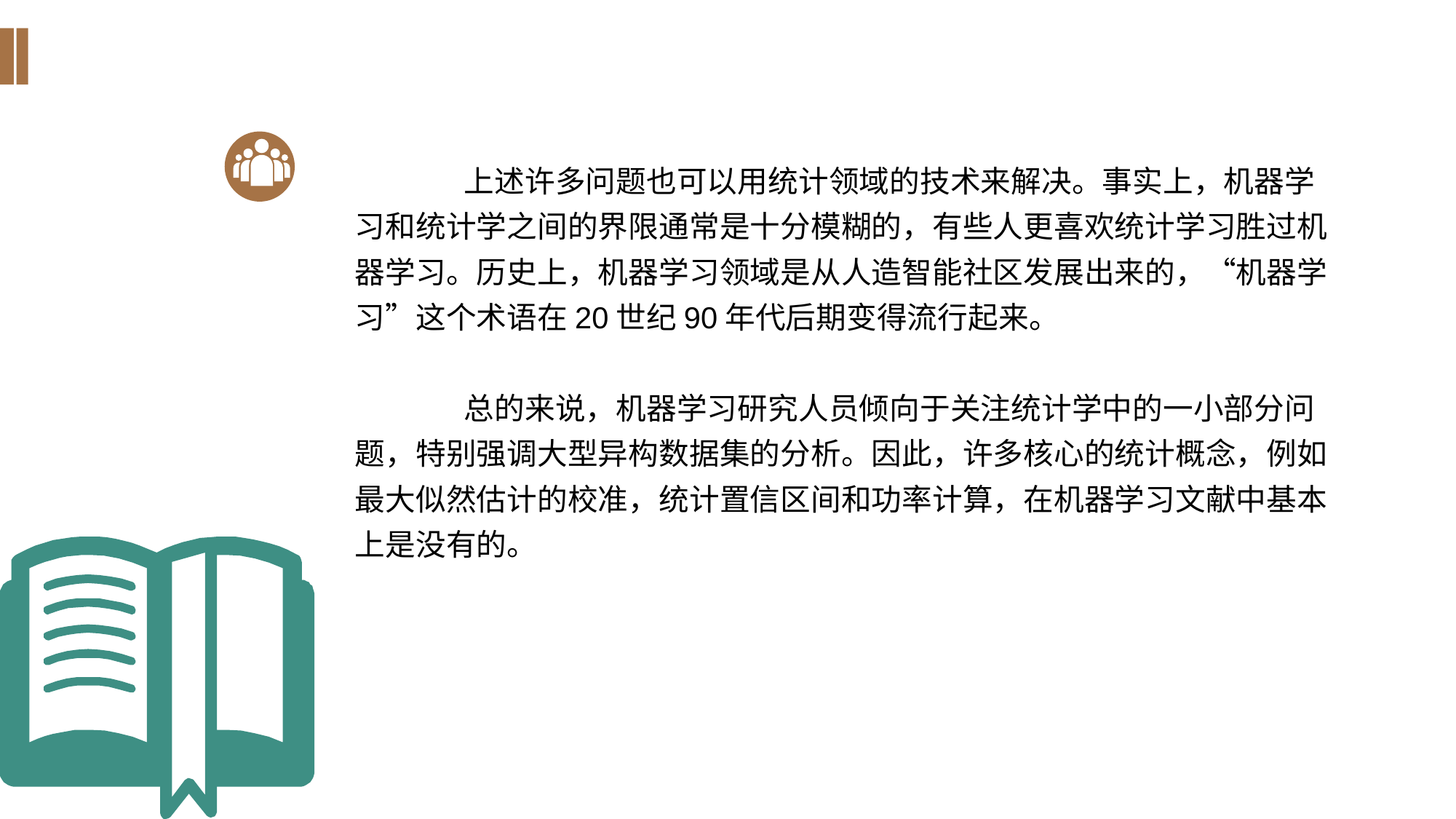

上述许多问题也可以用统计领域的技术来解决。事实上，机器学习和统计学之间的界限通常是十分模糊的，有些人更喜欢统计学习胜过机器学习。历史上，机器学习领域是从人造智能社区发展出来的，“机器学习”这个术语在20世纪90年代后期变得流行起来。

	总的来说，机器学习研究人员倾向于关注统计学中的一小部分问题，特别强调大型异构数据集的分析。因此，许多核心的统计概念，例如最大似然估计的校准，统计置信区间和功率计算，在机器学习文献中基本上是没有的。